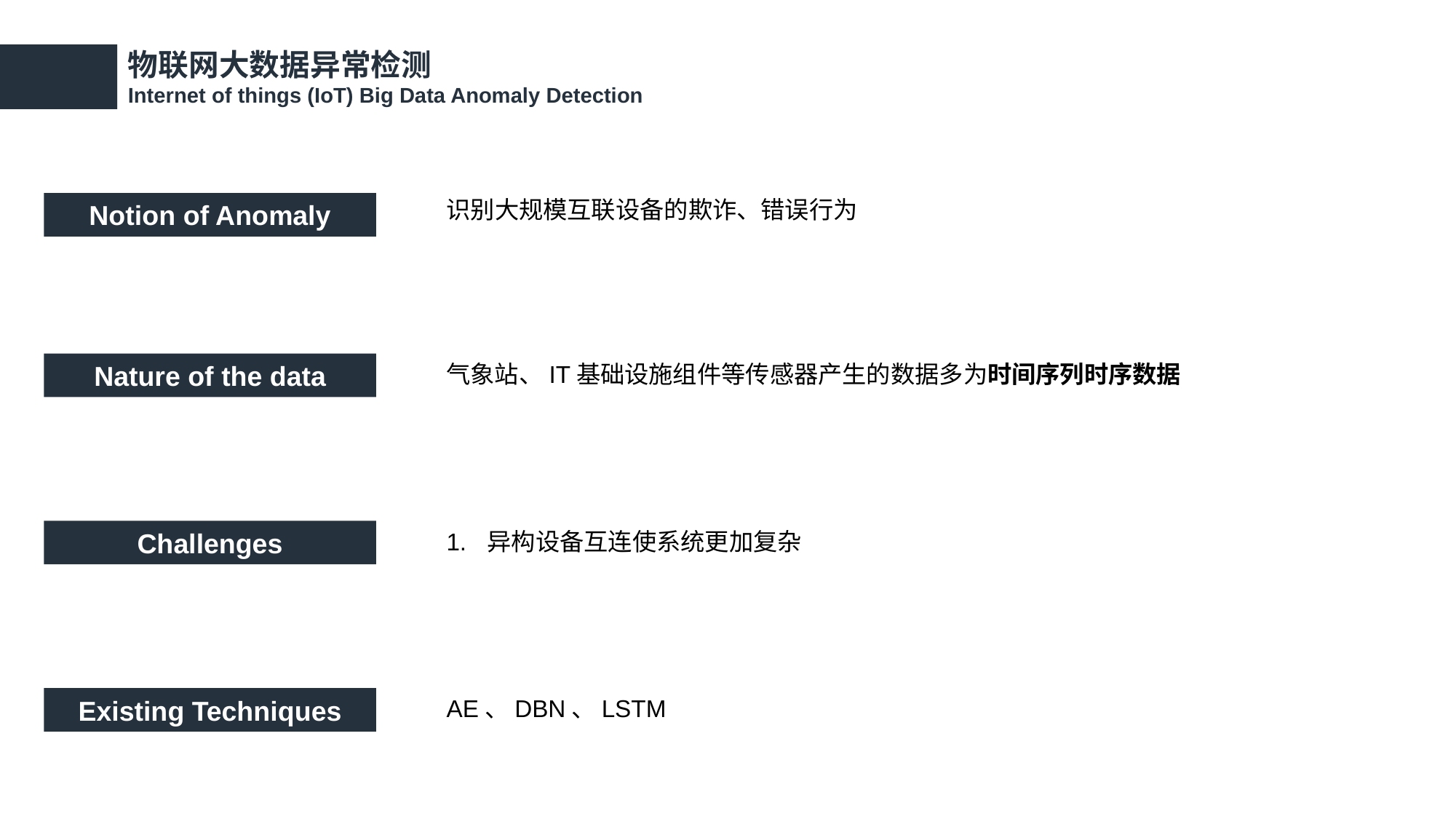

物联网大数据异常检测
Internet of things (IoT) Big Data Anomaly Detection

识别大规模互联设备的欺诈、错误行为
Notion of Anomaly
Nature of the data
气象站、IT基础设施组件等传感器产生的数据多为时间序列时序数据
Challenges
异构设备互连使系统更加复杂
Existing Techniques
AE、DBN、LSTM